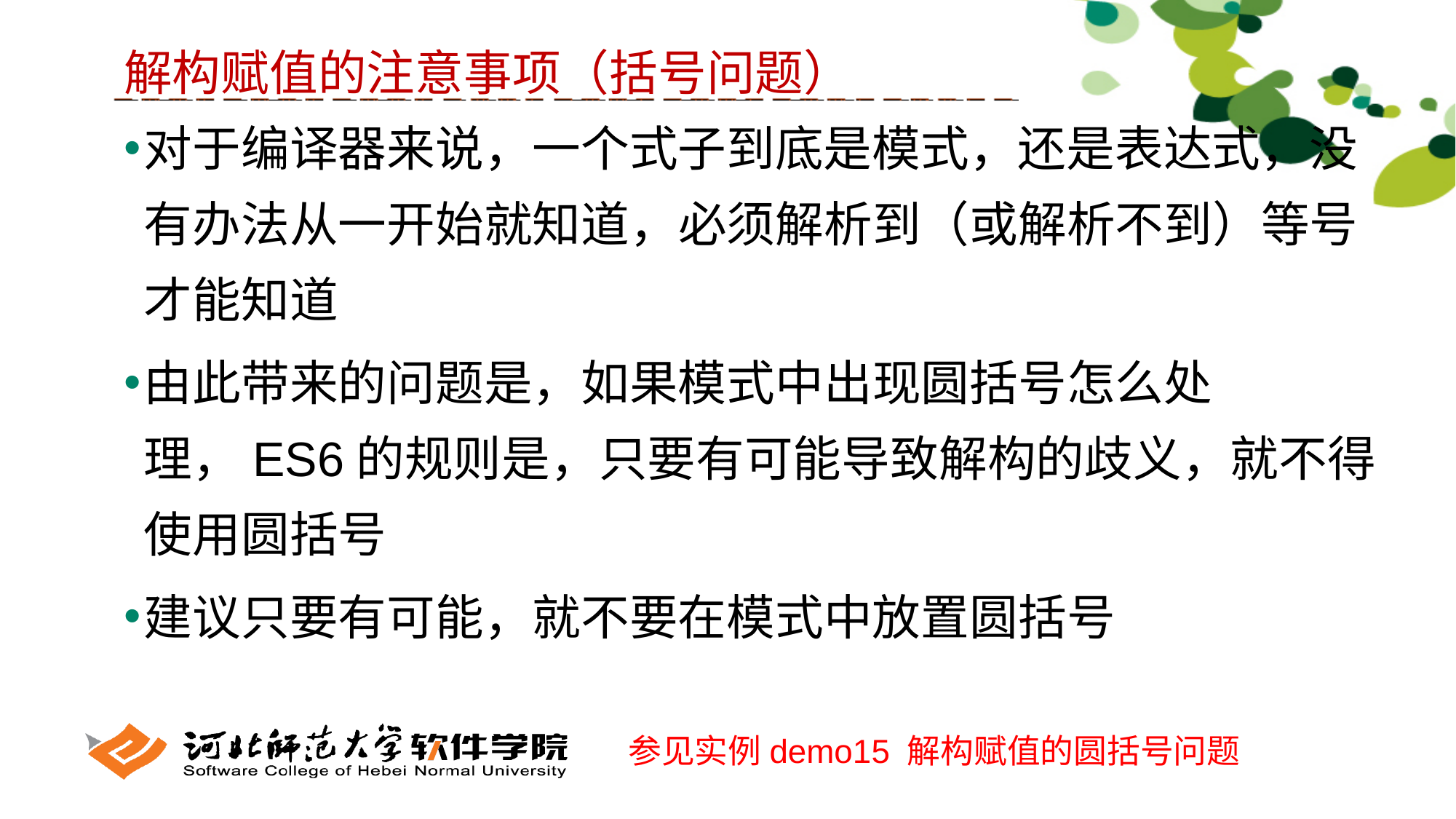

解构赋值的注意事项（括号问题）
对于编译器来说，一个式子到底是模式，还是表达式，没有办法从一开始就知道，必须解析到（或解析不到）等号才能知道
由此带来的问题是，如果模式中出现圆括号怎么处理，ES6的规则是，只要有可能导致解构的歧义，就不得使用圆括号
建议只要有可能，就不要在模式中放置圆括号

参见实例demo15 解构赋值的圆括号问题